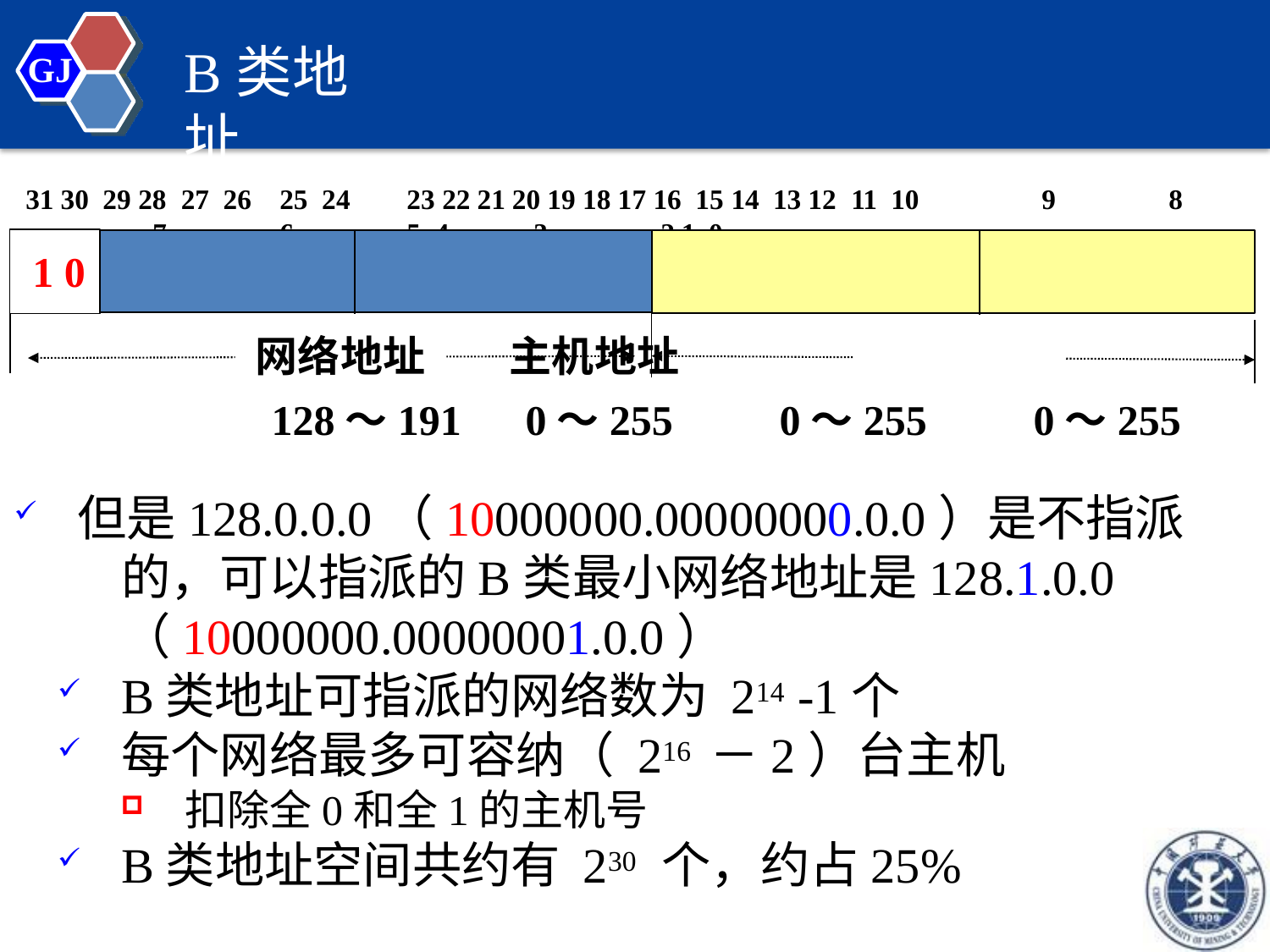

# B类地址
GJ
31 30  29 28  27  26	25  24	23 22 21 20 19 18 17 16  15 14  13 12  11  10	9	8	7	6	5  4	3	2 1 0

1 0
网络地址	主机地址
128～191	0～255	0～255	0～255

但是128.0.0.0（10000000.00000000.0.0）是不指派
的，可以指派的B类最小网络地址是128.1.0.0
（10000000.00000001.0.0）
B类地址可指派的网络数为 214 -1个
每个网络最多可容纳（ 216 －2）台主机
扣除全0和全1的主机号
B类地址空间共约有 230 个，约占25%